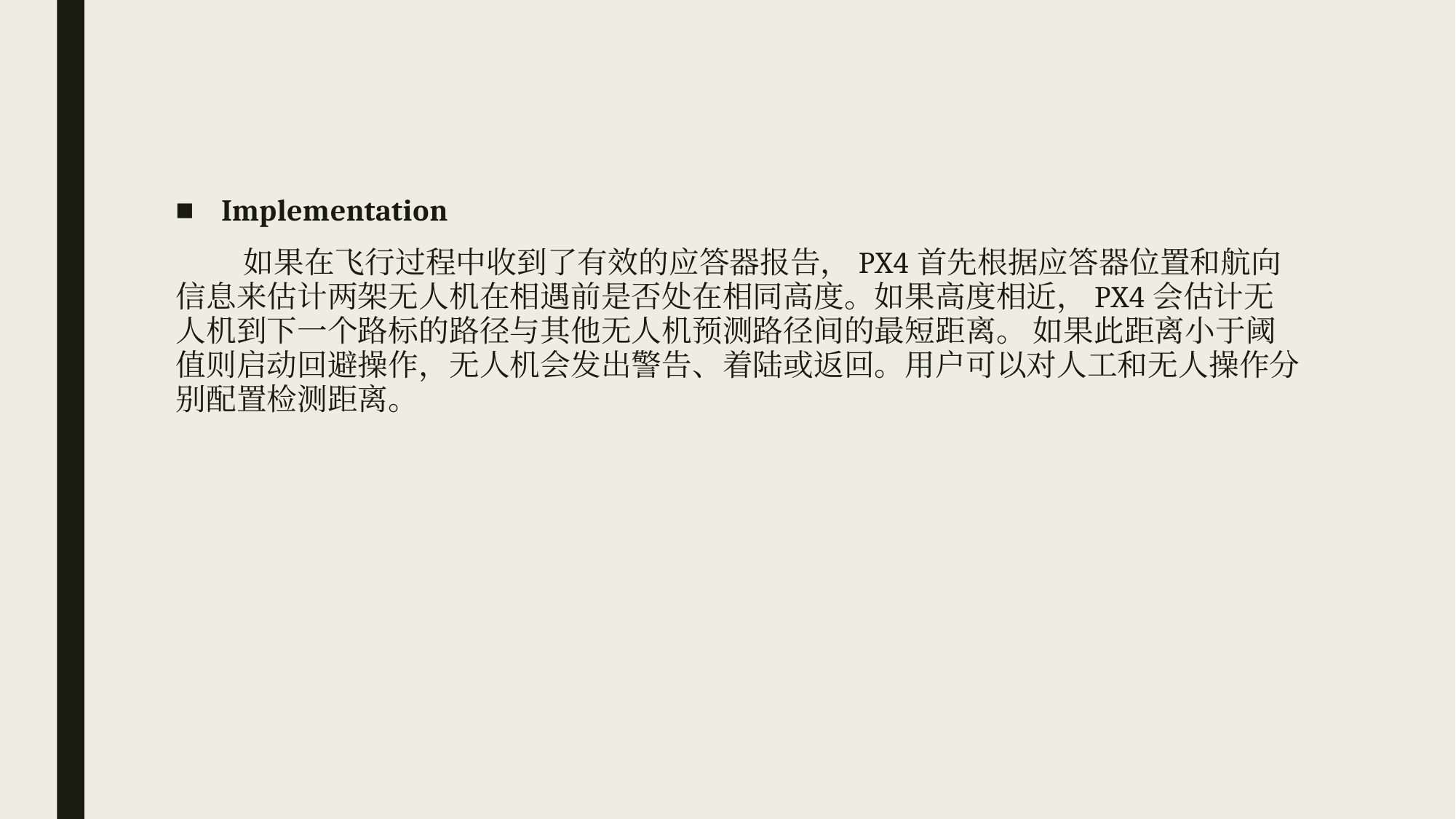

Implementation
         如果在飞行过程中收到了有效的应答器报告，PX4首先根据应答器位置和航向信息来估计两架无人机在相遇前是否处在相同高度。如果高度相近，PX4会估计无人机到下一个路标的路径与其他无人机预测路径间的最短距离。 如果此距离小于阈值则启动回避操作，无人机会发出警告、着陆或返回。用户可以对人工和无人操作分别配置检测距离。